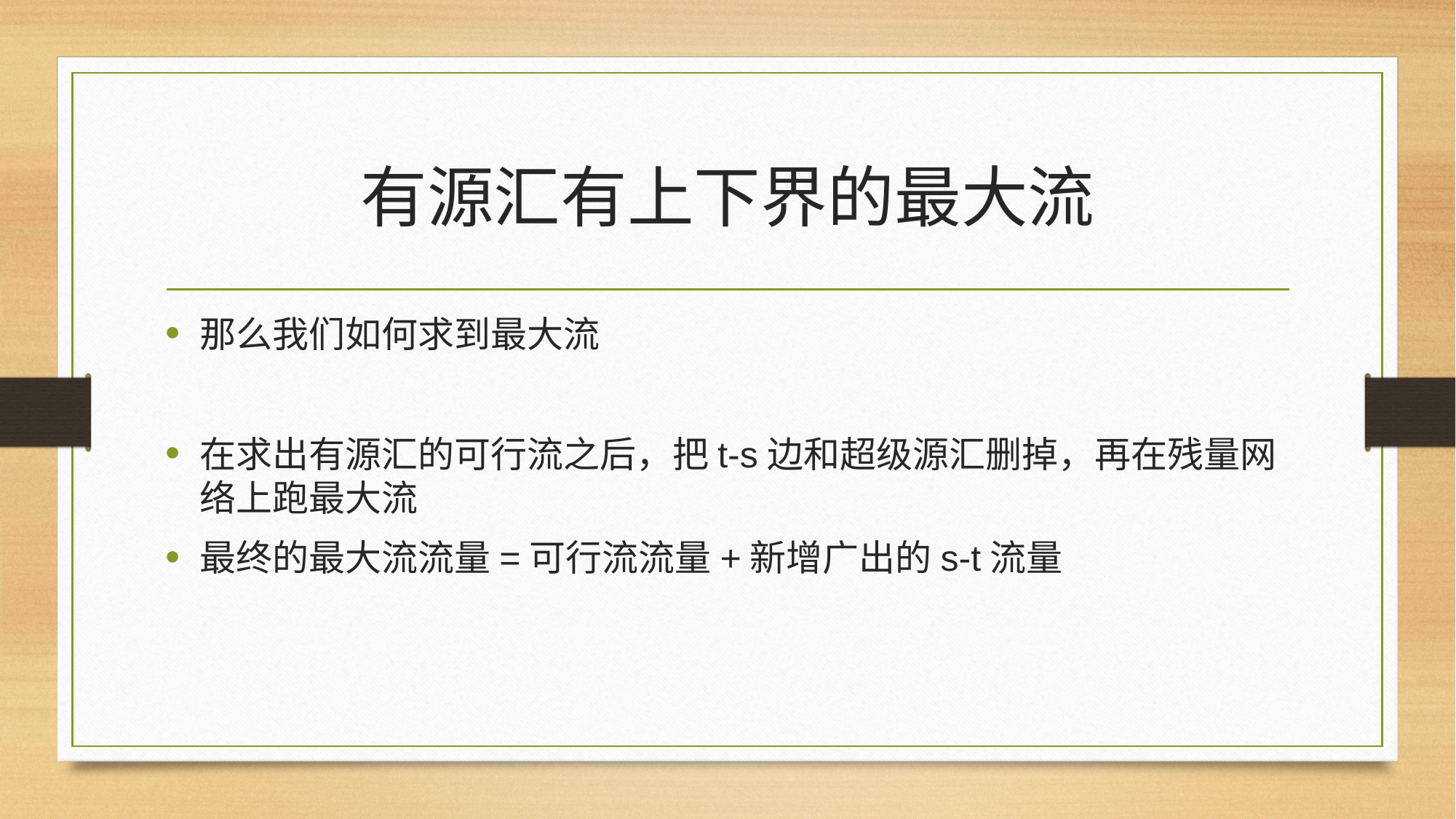

# 有源汇有上下界的最大流
那么我们如何求到最大流

在求出有源汇的可行流之后，把t-s边和超级源汇删掉，再在残量网络上跑最大流
最终的最大流流量=可行流流量+新增广出的s-t流量